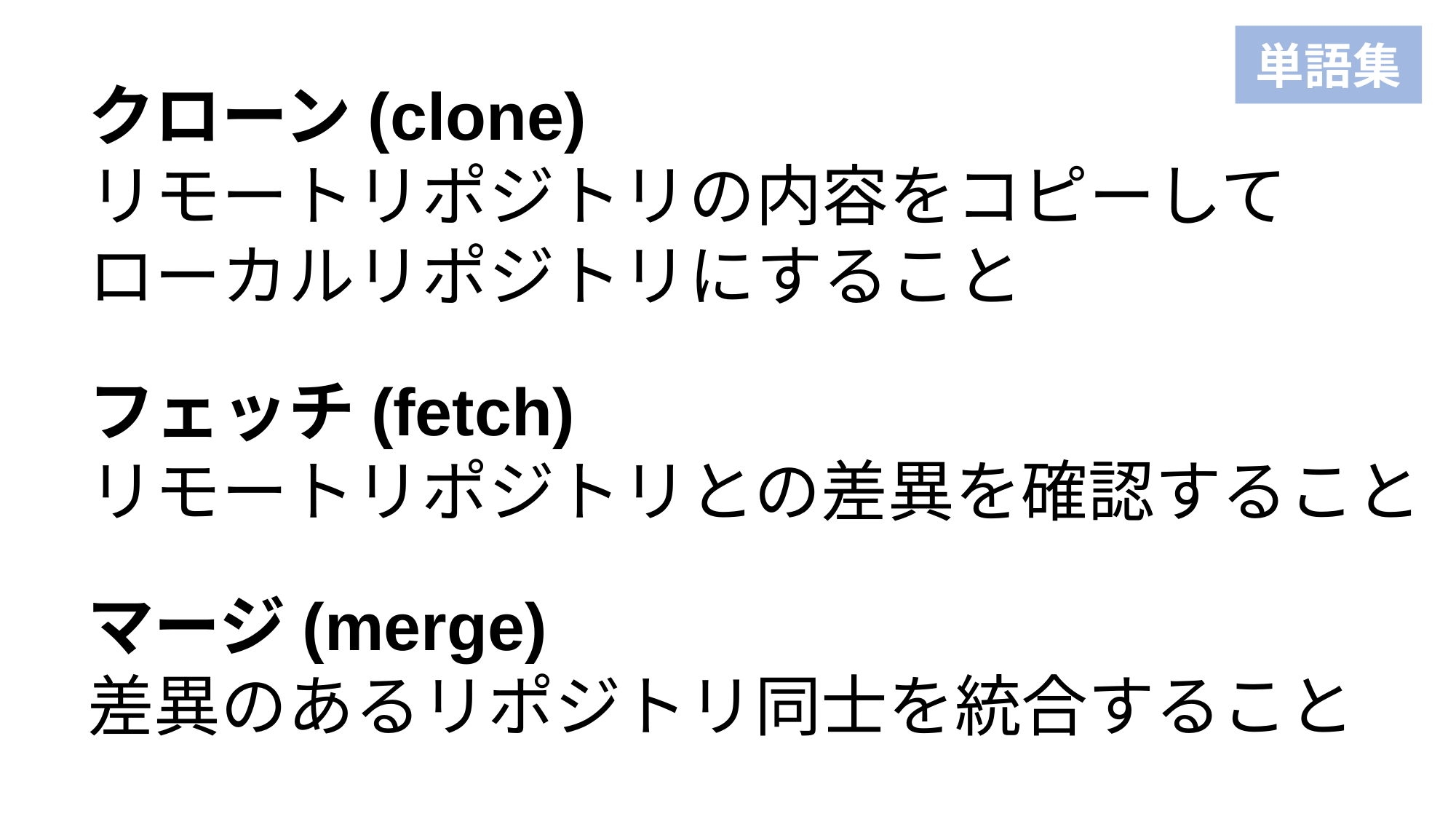

単語集
クローン(clone)
リモートリポジトリの内容をコピーして
ローカルリポジトリにすること
フェッチ(fetch)
リモートリポジトリとの差異を確認すること
マージ(merge)
差異のあるリポジトリ同士を統合すること